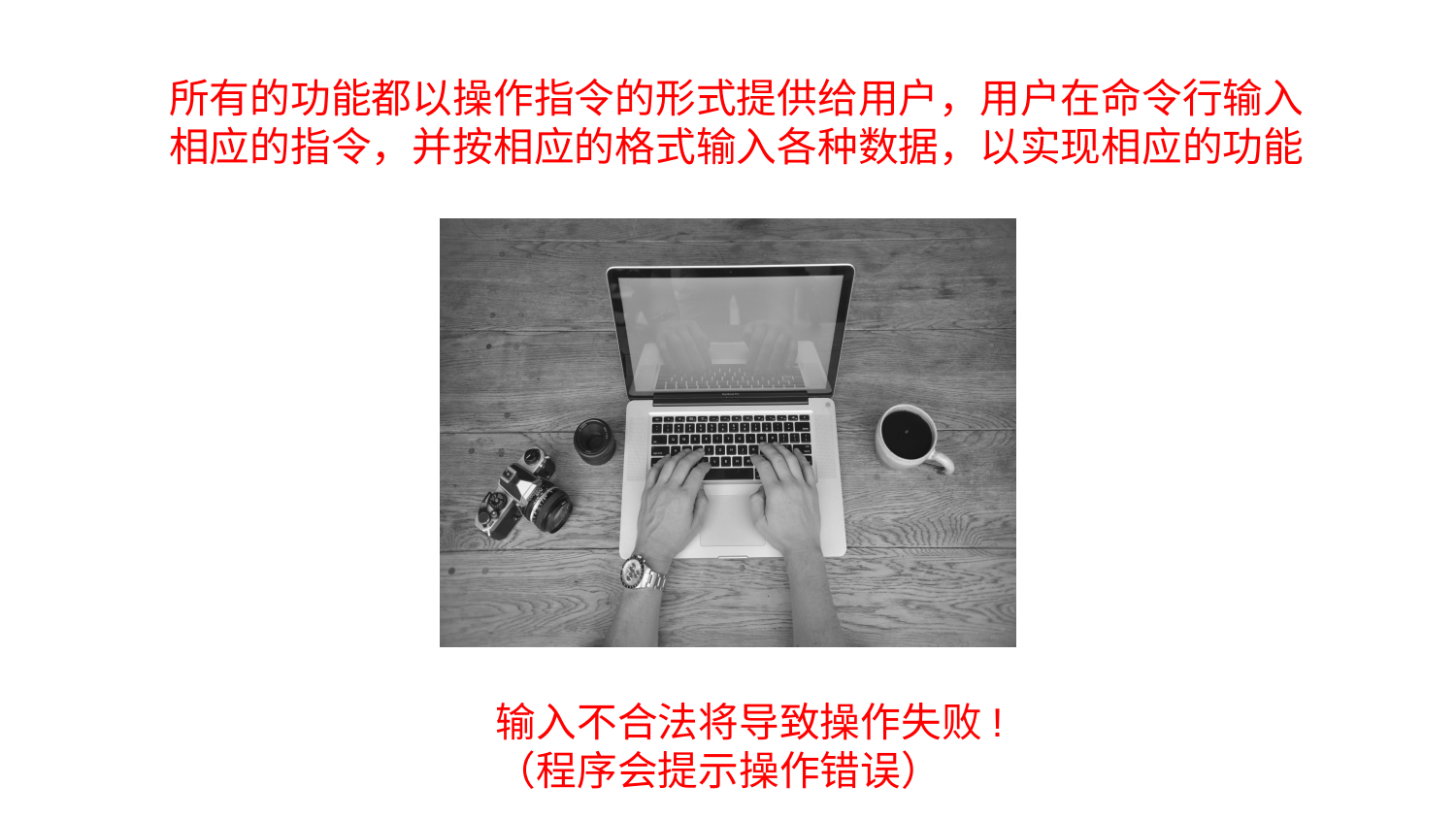

所有的功能都以操作指令的形式提供给用户，用户在命令行输入相应的指令，并按相应的格式输入各种数据，以实现相应的功能

输入不合法将导致操作失败!（程序会提示操作错误）